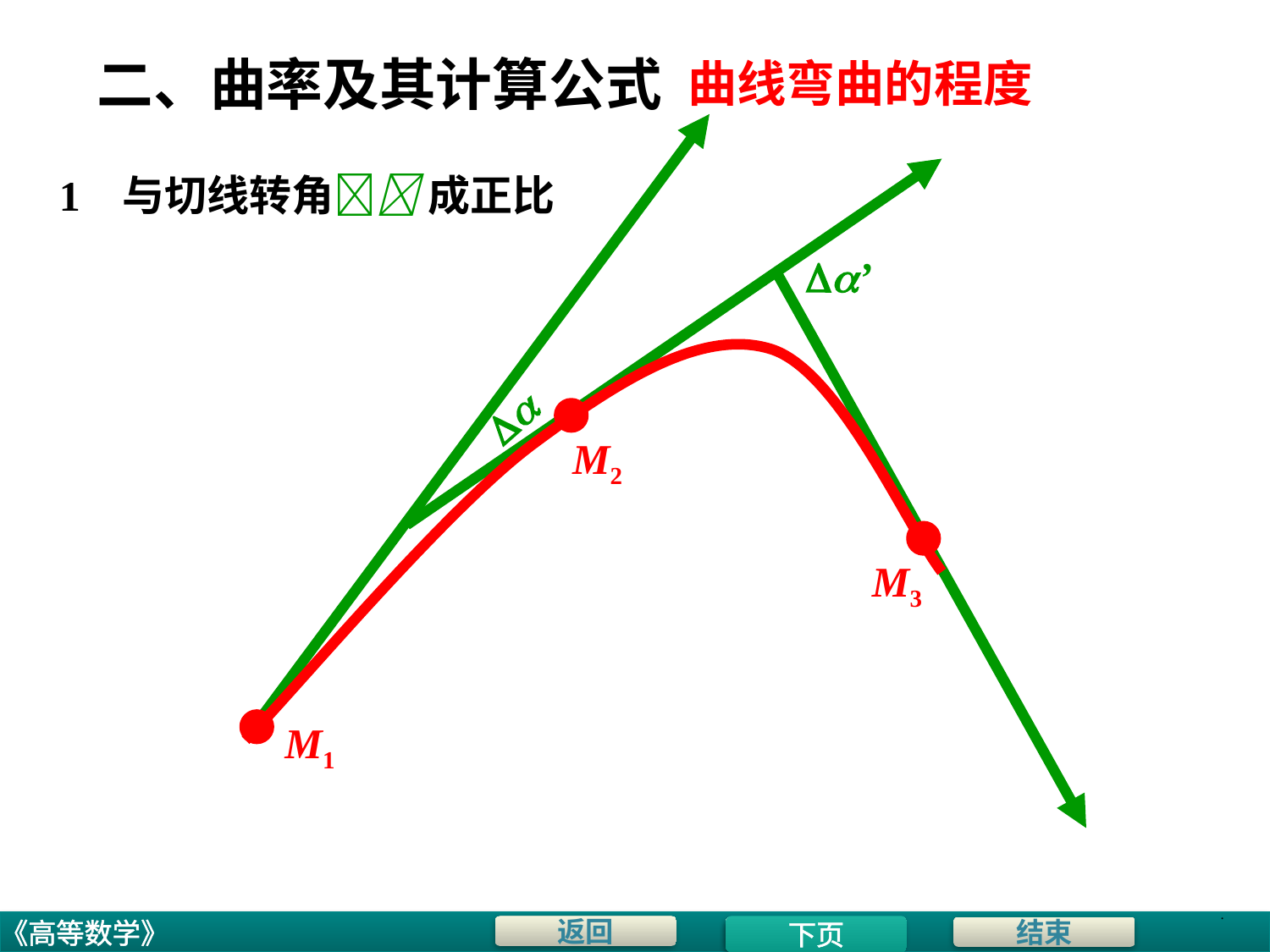

二、曲率及其计算公式
曲线弯曲的程度

1   与切线转角Δα 成正比
Δα’

Δα

M2

M3

M1
.
下页